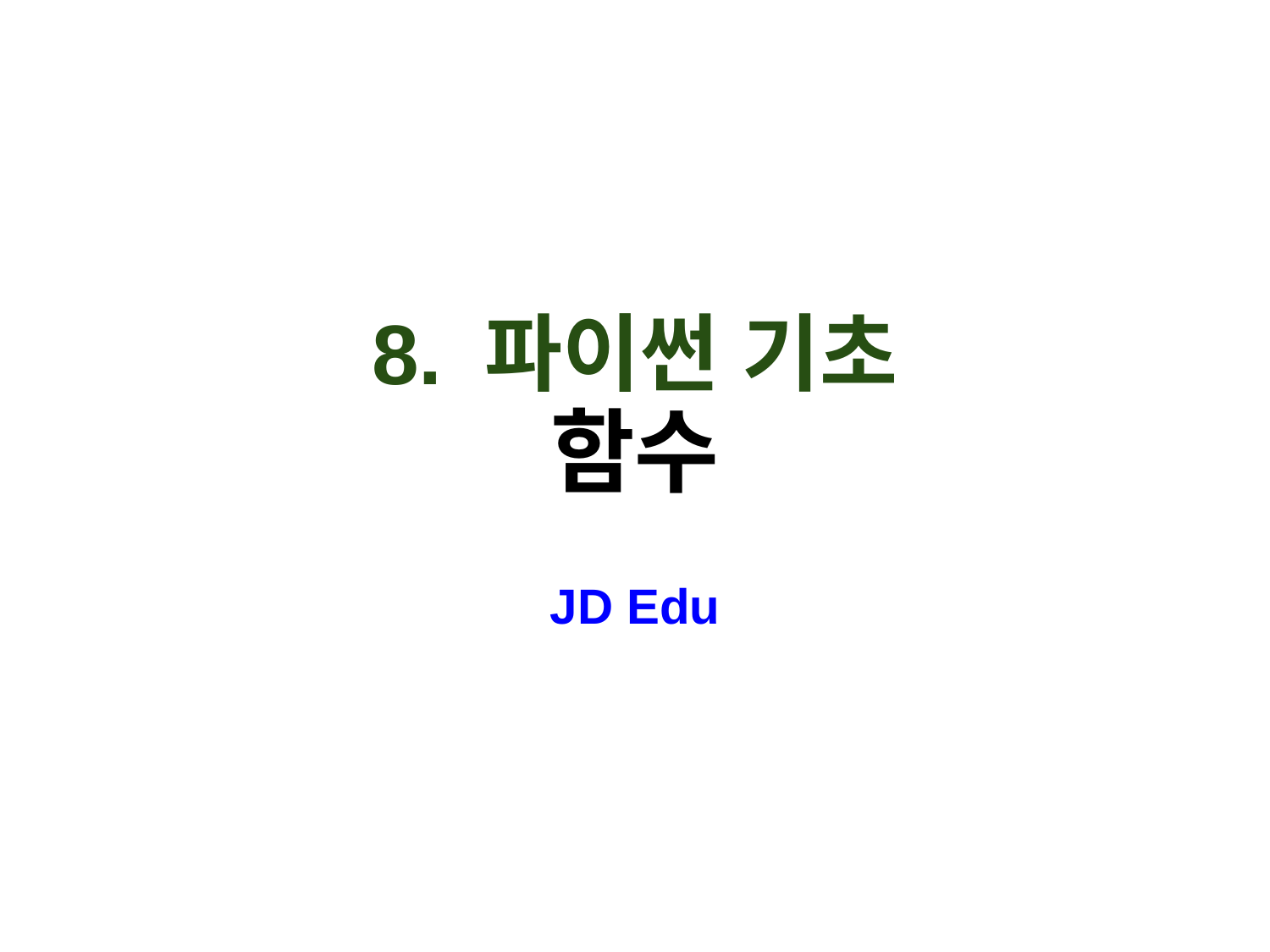

# 8. 파이썬 기초
함수
JD Edu